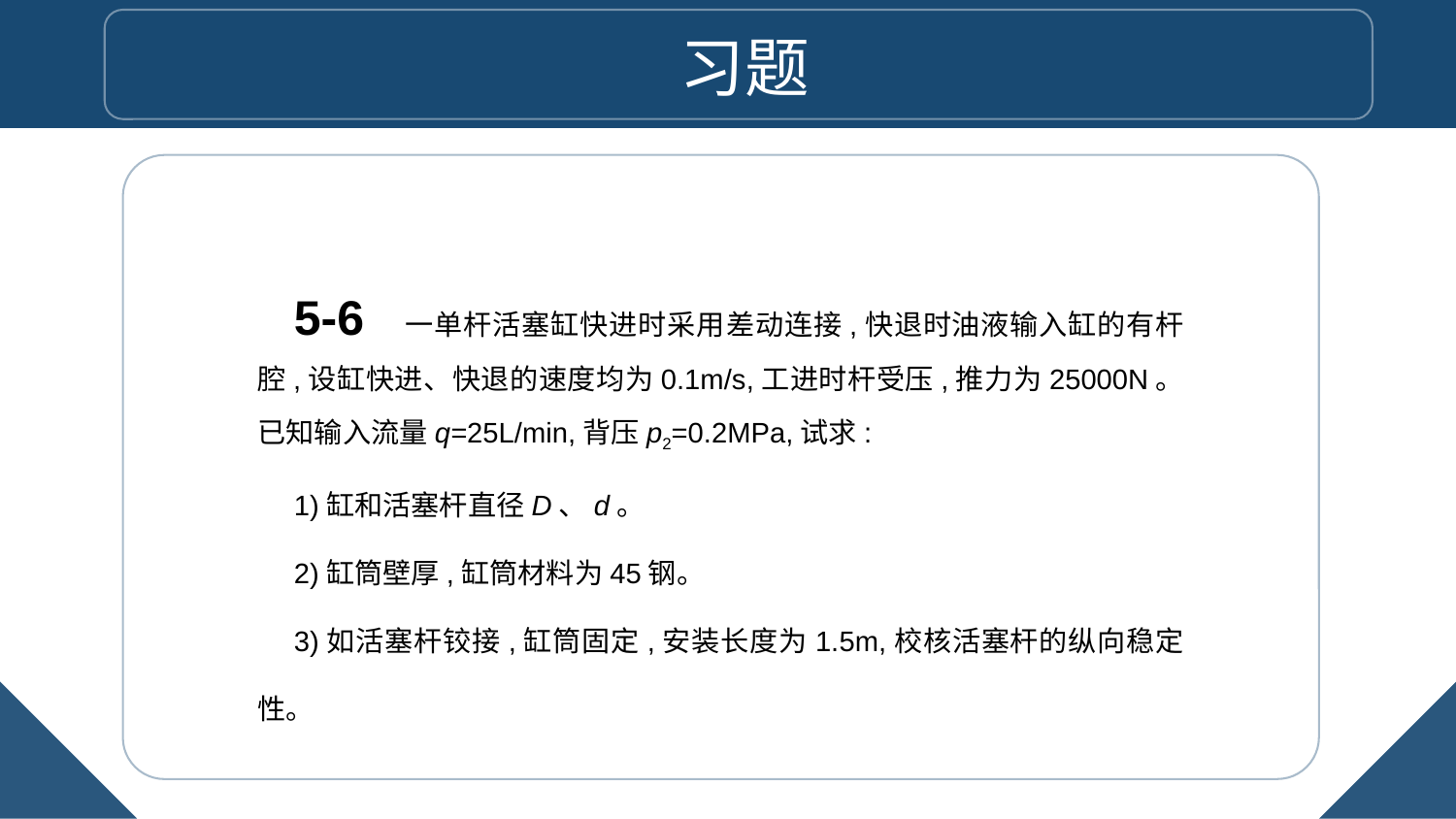

习题

5-6　一单杆活塞缸快进时采用差动连接,快退时油液输入缸的有杆腔,设缸快进、快退的速度均为0.1m/s,工进时杆受压,推力为25000N。已知输入流量q=25L/min,背压p2=0.2MPa,试求:
1)缸和活塞杆直径D、d。
2)缸筒壁厚,缸筒材料为45钢。
3)如活塞杆铰接,缸筒固定,安装长度为1.5m,校核活塞杆的纵向稳定性。